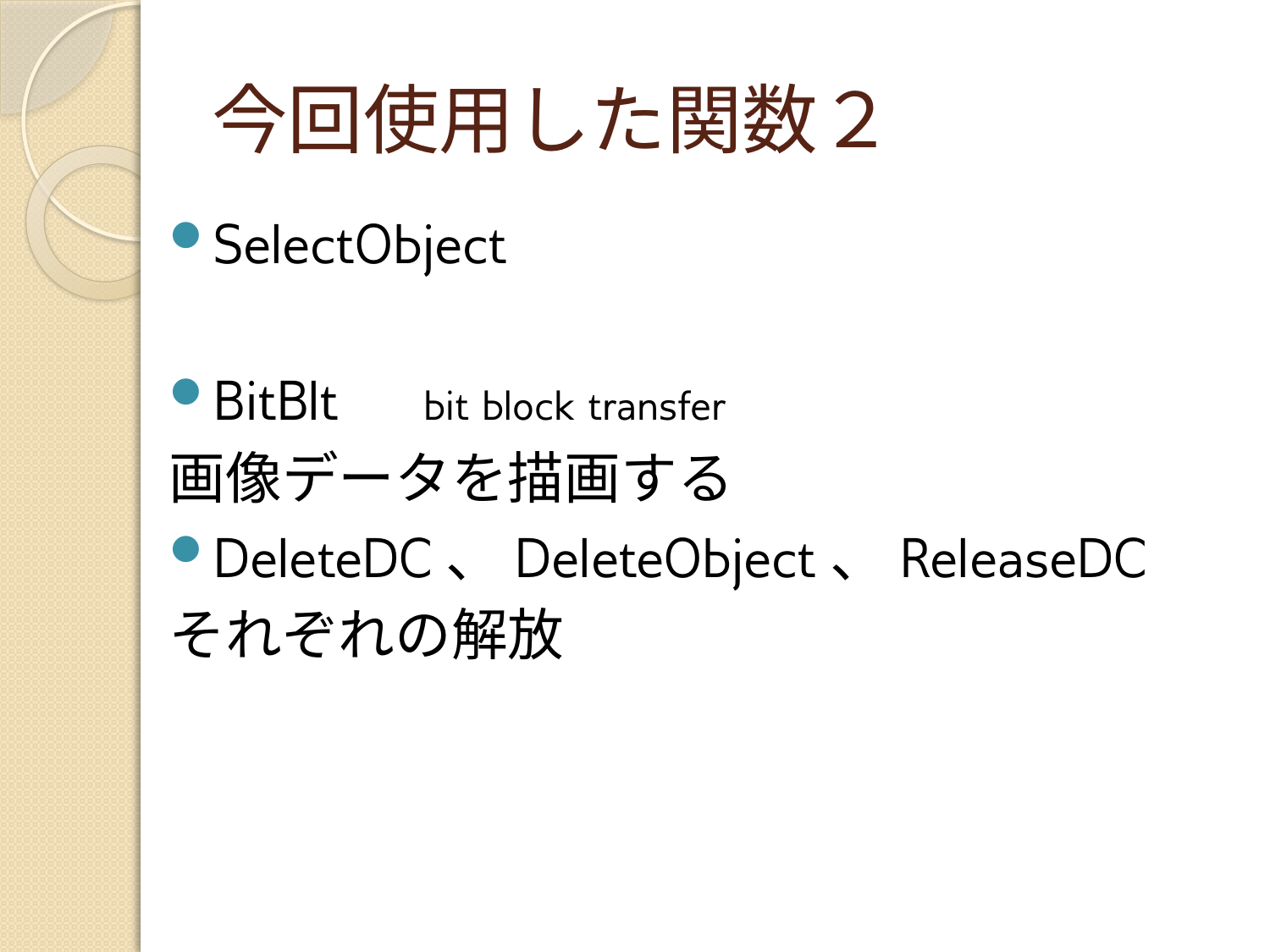

# 今回使用した関数２
SelectObject

BitBlt　bit block transfer
画像データを描画する
DeleteDC、DeleteObject、ReleaseDC
それぞれの解放